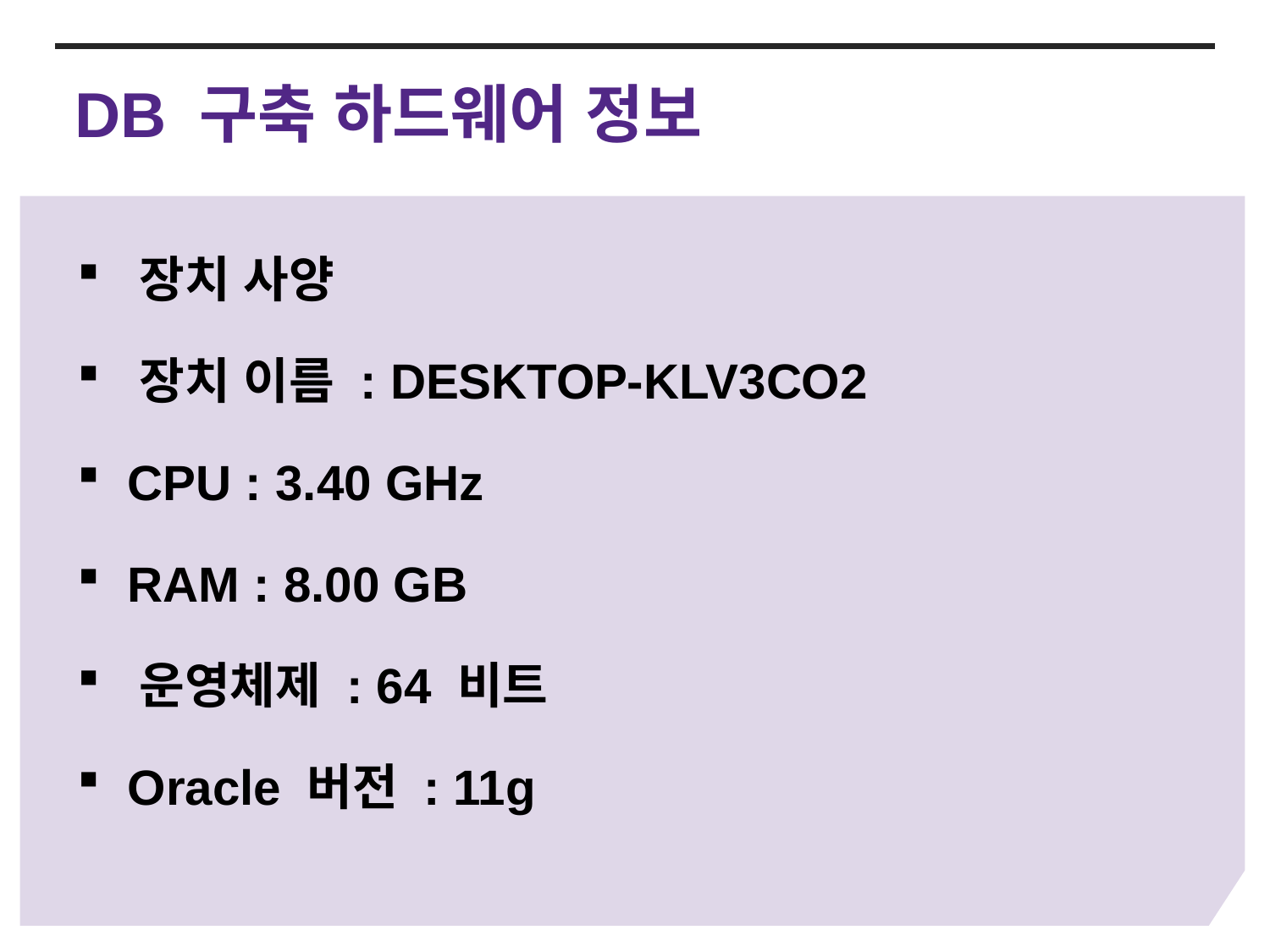

DB 구축 하드웨어 정보

  장치 사양
  장치 이름 : DESKTOP-KLV3CO2
  CPU : 3.40 GHz
  RAM : 8.00 GB
  운영체제 : 64 비트
  Oracle 버전 : 11g

15